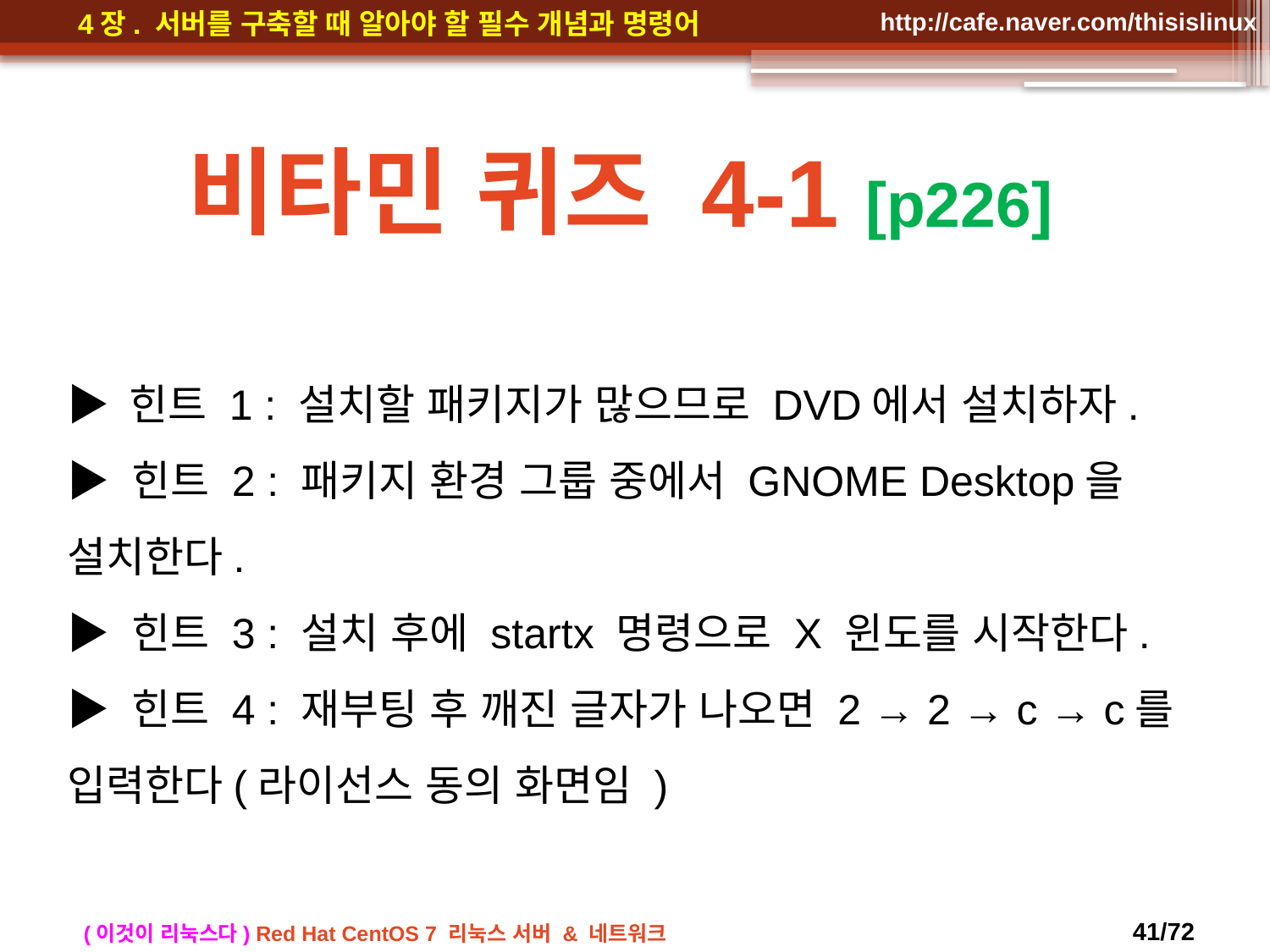

비타민 퀴즈 4-1 [p226]
▶ 힌트 1 : 설치할 패키지가 많으므로 DVD에서 설치하자.
▶ 힌트 2 : 패키지 환경 그룹 중에서 GNOME Desktop을 설치한다.
▶ 힌트 3 : 설치 후에 startx 명령으로 X 윈도를 시작한다.
▶ 힌트 4 : 재부팅 후 깨진 글자가 나오면 2 → 2 → c → c를 입력한다(라이선스 동의 화면임 )